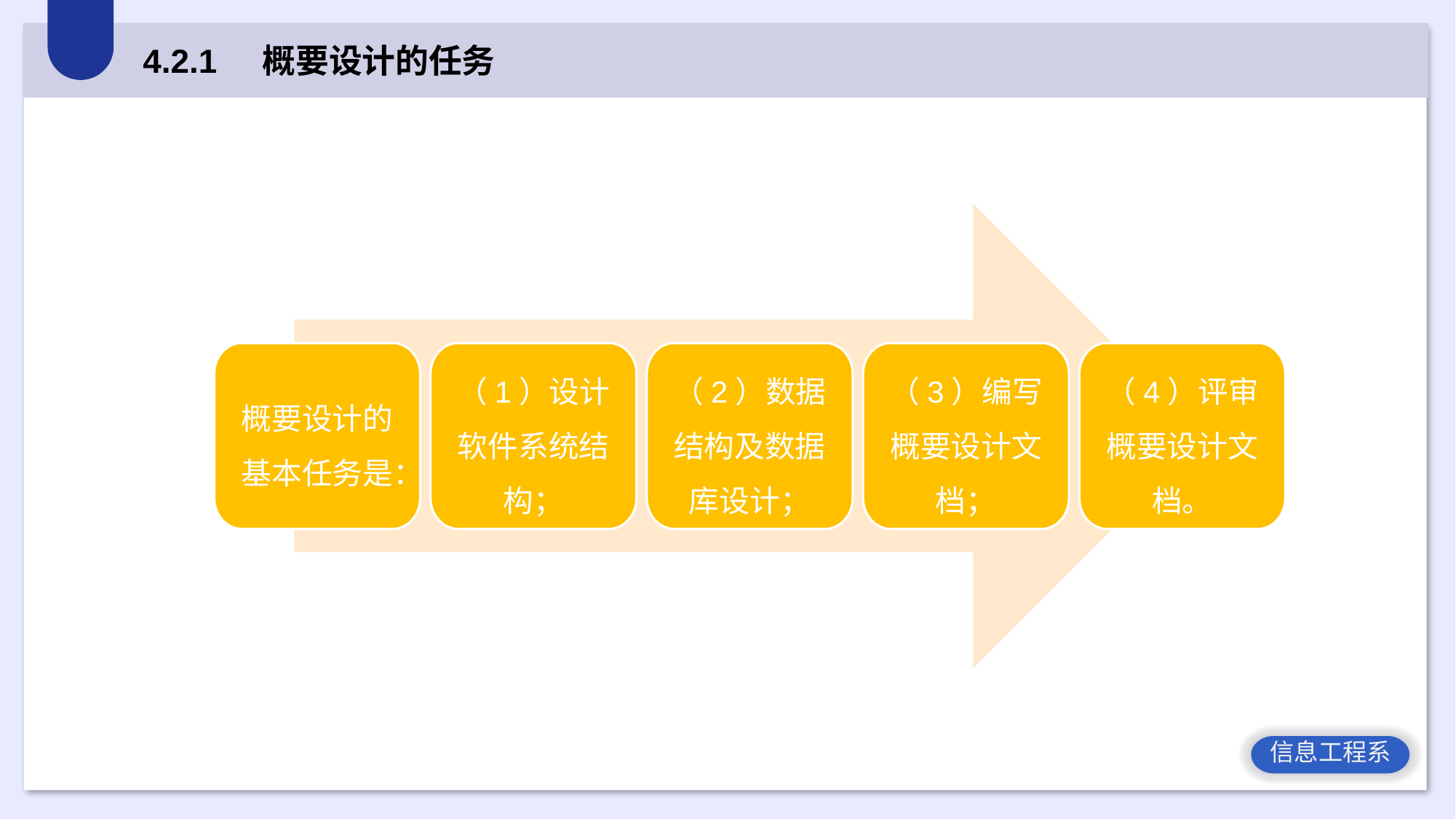

4.2.1    概要设计的任务

概要设计的基本任务是：
（1）设计软件系统结构；
（2）数据结构及数据库设计；
（3）编写概要设计文档；
（4）评审概要设计文档。